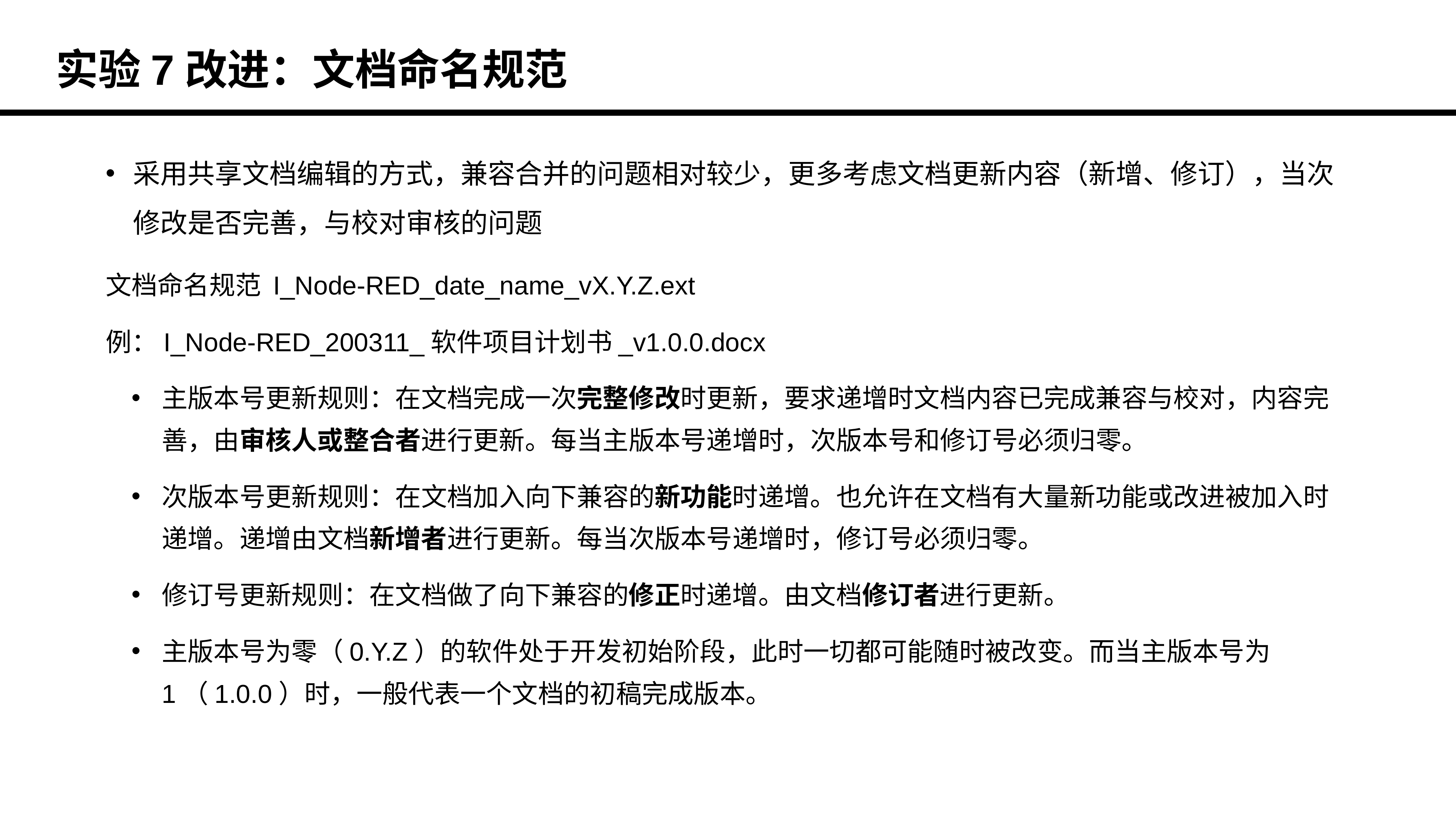

实验7改进：文档命名规范

采用共享文档编辑的方式，兼容合并的问题相对较少，更多考虑文档更新内容（新增、修订），当次修改是否完善，与校对审核的问题
文档命名规范 I_Node-RED_date_name_vX.Y.Z.ext
例：I_Node-RED_200311_软件项目计划书_v1.0.0.docx
主版本号更新规则：在文档完成一次完整修改时更新，要求递增时文档内容已完成兼容与校对，内容完善，由审核人或整合者进行更新。每当主版本号递增时，次版本号和修订号必须归零。
次版本号更新规则：在文档加入向下兼容的新功能时递增。也允许在文档有大量新功能或改进被加入时递增。递增由文档新增者进行更新。每当次版本号递增时，修订号必须归零。
修订号更新规则：在文档做了向下兼容的修正时递增。由文档修订者进行更新。
主版本号为零（0.Y.Z）的软件处于开发初始阶段，此时一切都可能随时被改变。而当主版本号为1（1.0.0）时，一般代表一个文档的初稿完成版本。